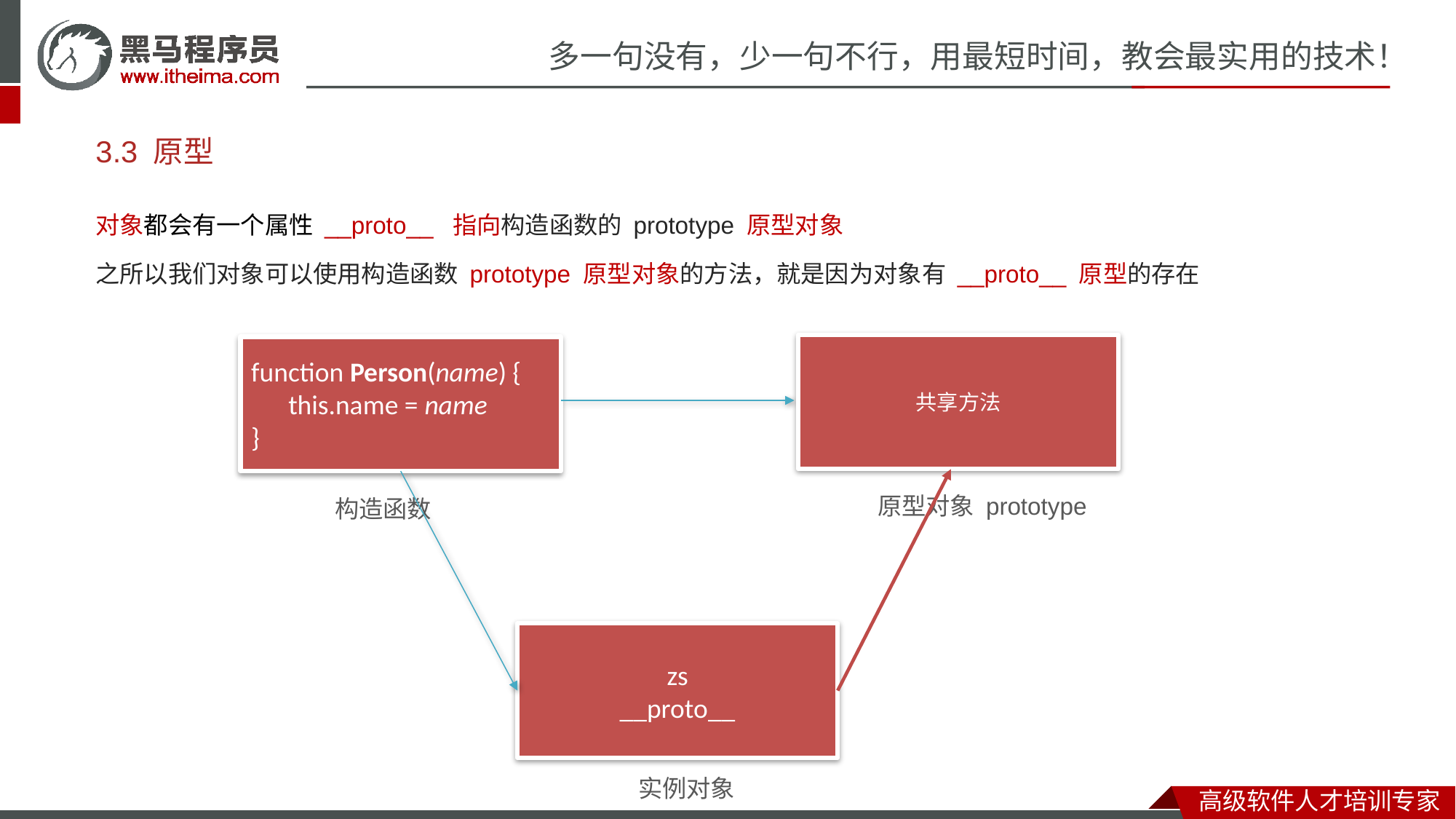

# 3.3 原型
对象都会有一个属性 __proto__  指向构造函数的 prototype 原型对象
之所以我们对象可以使用构造函数 prototype 原型对象的方法，就是因为对象有 __proto__ 原型的存在

共享方法
function Person(name) {
      this.name = name
}
原型对象 prototype
构造函数
zs
__proto__
实例对象